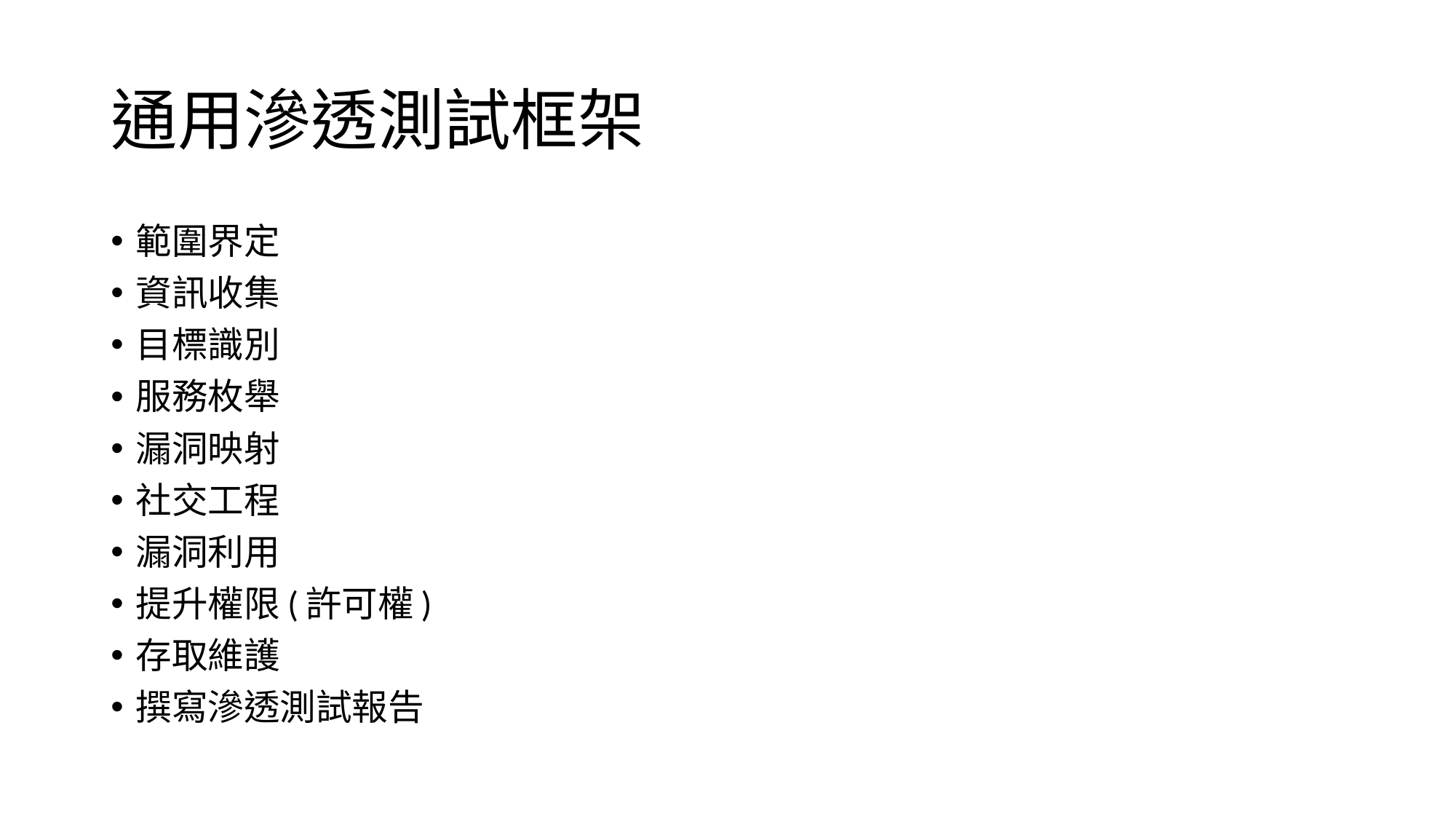

# 通用滲透測試框架
範圍界定
資訊收集
目標識別
服務枚舉
漏洞映射
社交工程
漏洞利用
提升權限(許可權)
存取維護
撰寫滲透測試報告